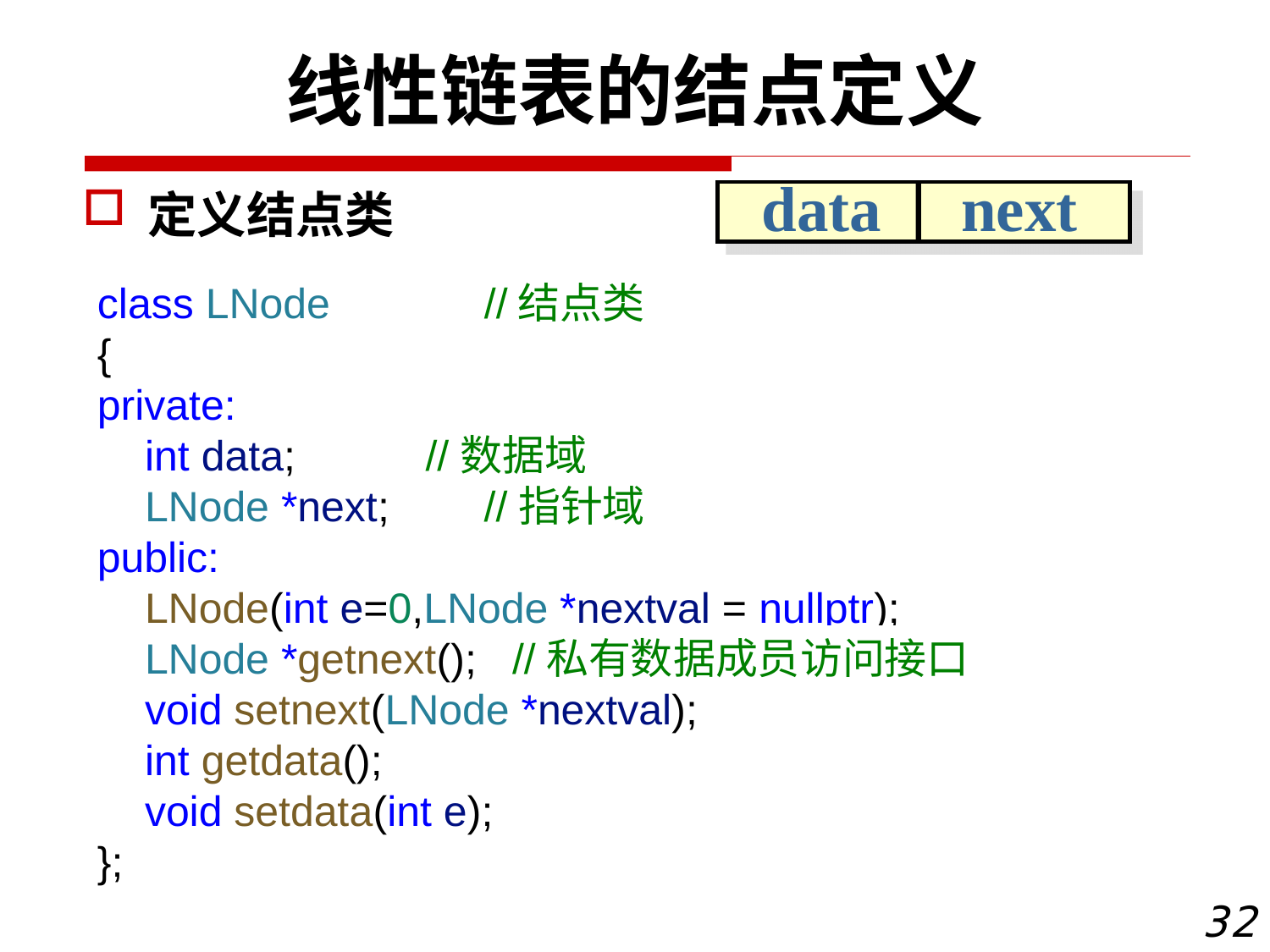

线性链表的结点定义
data     next

定义结点类
class LNode             //结点类
{
private:
    int data;           //数据域
    LNode *next;        //指针域
public:
    LNode(int e=0,LNode *nextval = nullptr);
    LNode *getnext();   //私有数据成员访问接口
    void setnext(LNode *nextval);
    int getdata();
    void setdata(int e);
};
32